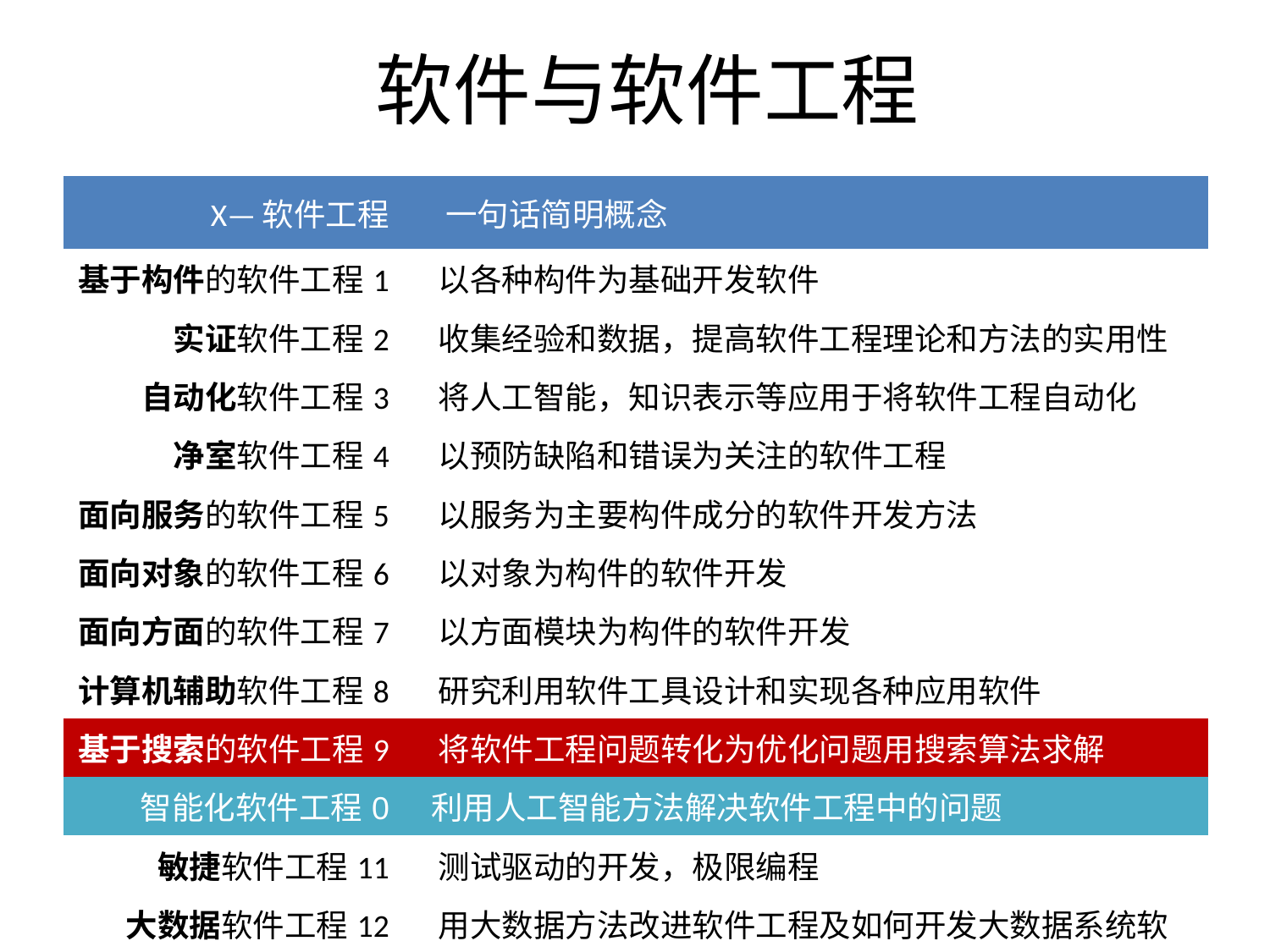

# 软件与软件工程
| X—软件工程 | 一句话简明概念 |
| --- | --- |
| 基于构件的软件工程1 | 以各种构件为基础开发软件 |
| 实证软件工程2 | 收集经验和数据，提高软件工程理论和方法的实用性 |
| 自动化软件工程3 | 将人工智能，知识表示等应用于将软件工程自动化 |
| 净室软件工程4 | 以预防缺陷和错误为关注的软件工程 |
| 面向服务的软件工程5 | 以服务为主要构件成分的软件开发方法 |
| 面向对象的软件工程6 | 以对象为构件的软件开发 |
| 面向方面的软件工程7 | 以方面模块为构件的软件开发 |
| 计算机辅助软件工程8 | 研究利用软件工具设计和实现各种应用软件 |
| 基于搜索的软件工程9 | 将软件工程问题转化为优化问题用搜索算法求解 |
| 智能化软件工程0 | 利用人工智能方法解决软件工程中的问题 |
| 敏捷软件工程11 | 测试驱动的开发，极限编程 |
| 大数据软件工程12 | 用大数据方法改进软件工程及如何开发大数据系统软件 |
| …… | …… |